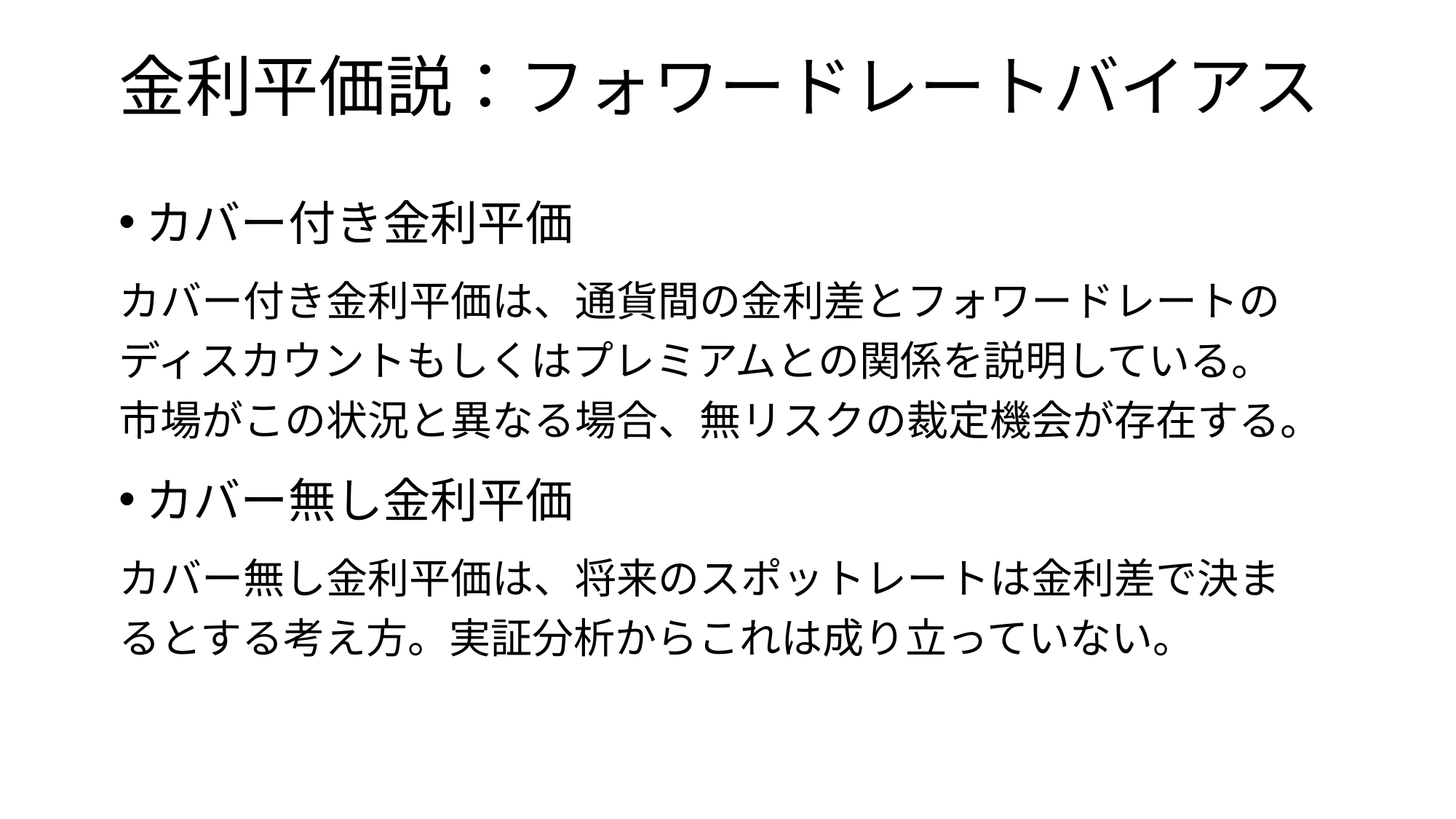

# 金利平価説：フォワードレートバイアス
カバー付き金利平価
カバー付き金利平価は、通貨間の金利差とフォワードレートのディスカウントもしくはプレミアムとの関係を説明している。市場がこの状況と異なる場合、無リスクの裁定機会が存在する。
カバー無し金利平価
カバー無し金利平価は、将来のスポットレートは金利差で決まるとする考え方。実証分析からこれは成り立っていない。